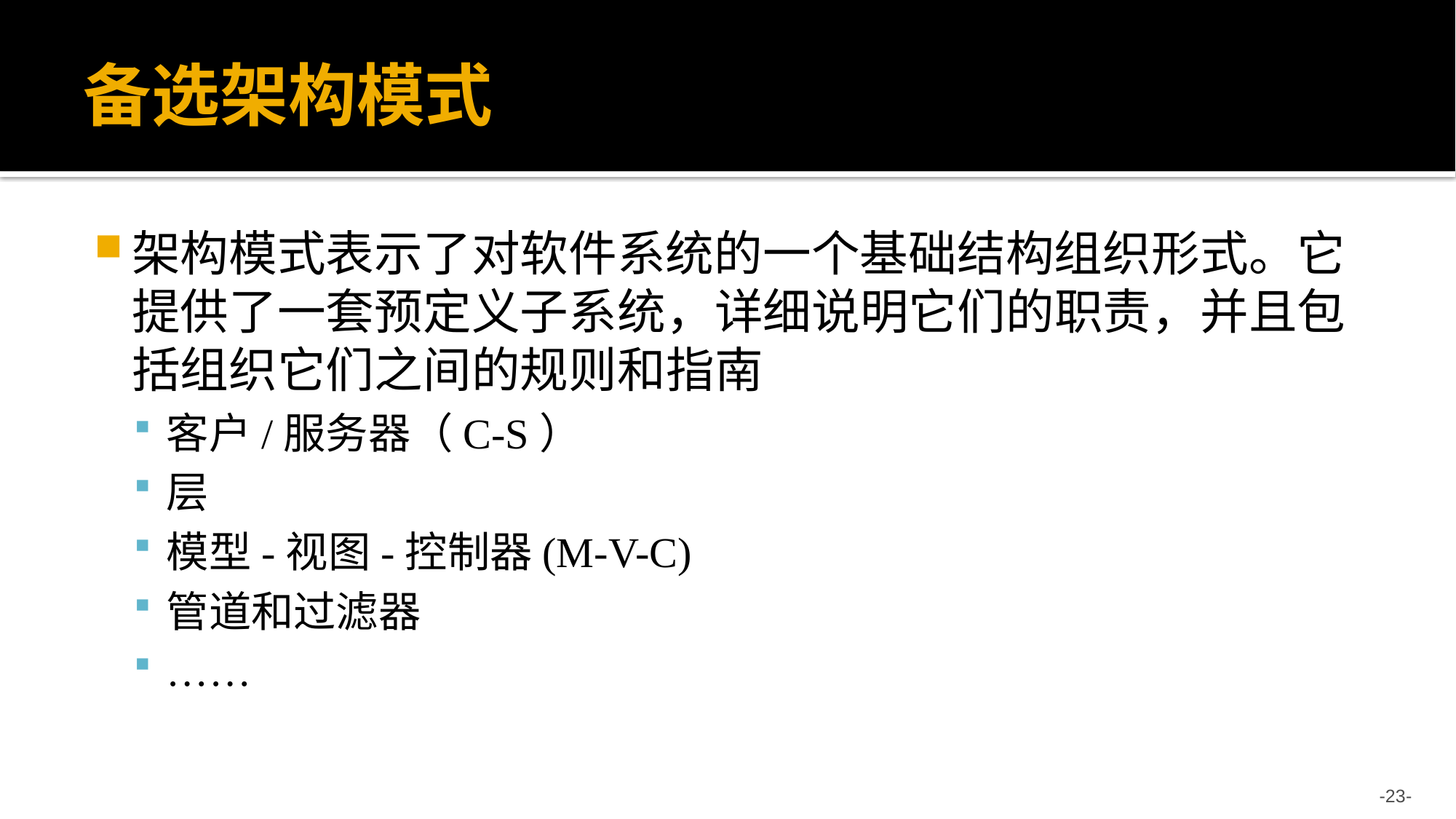

# 备选架构模式
架构模式表示了对软件系统的一个基础结构组织形式。它提供了一套预定义子系统，详细说明它们的职责，并且包括组织它们之间的规则和指南
客户/服务器（C-S）
层
模型-视图-控制器(M-V-C)
管道和过滤器
……
-23-